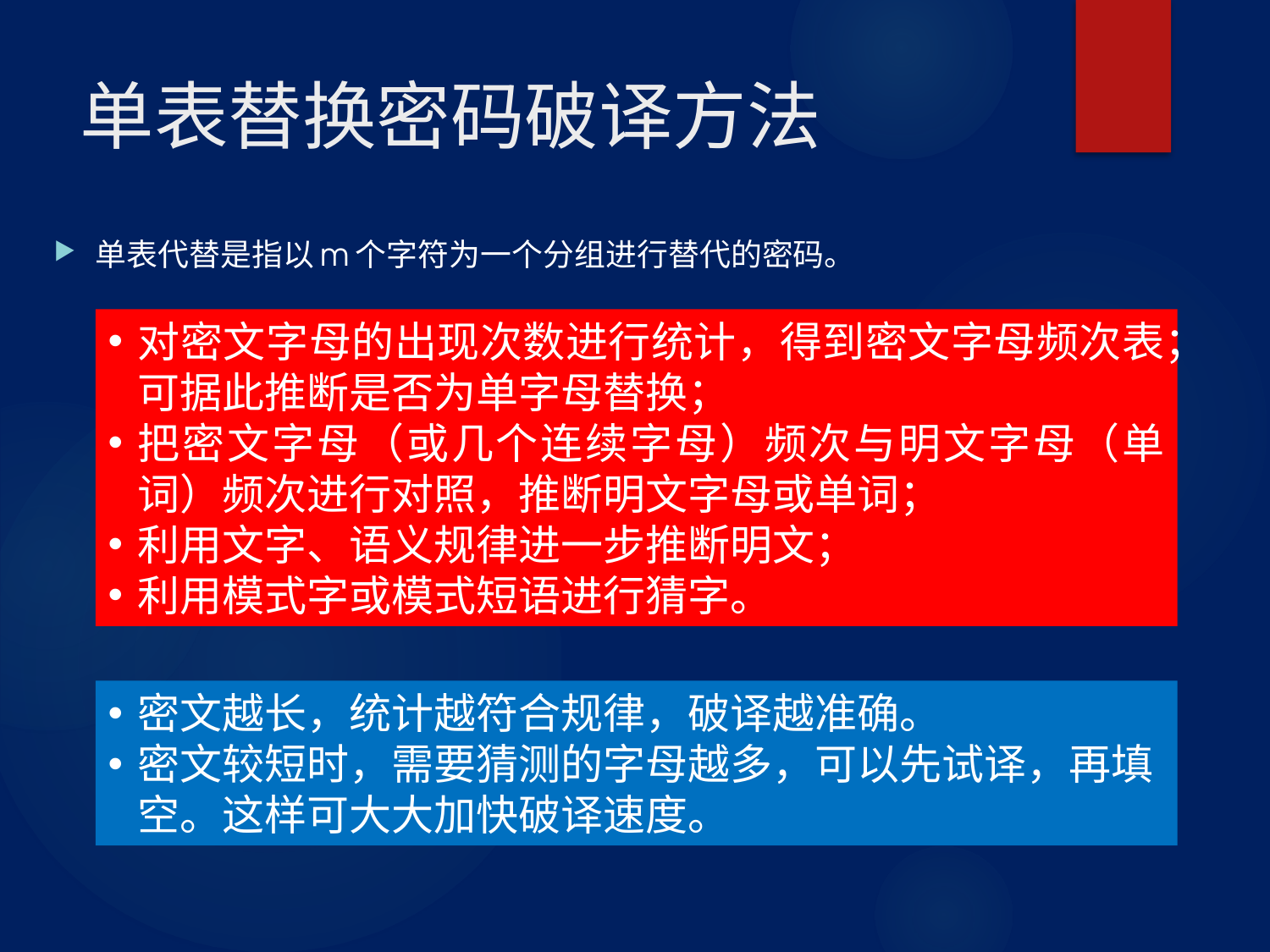

# 单表替换密码破译方法
单表代替是指以m个字符为一个分组进行替代的密码。
对密文字母的出现次数进行统计，得到密文字母频次表；可据此推断是否为单字母替换；
把密文字母（或几个连续字母）频次与明文字母（单词）频次进行对照，推断明文字母或单词；
利用文字、语义规律进一步推断明文；
利用模式字或模式短语进行猜字。
密文越长，统计越符合规律，破译越准确。
密文较短时，需要猜测的字母越多，可以先试译，再填空。这样可大大加快破译速度。